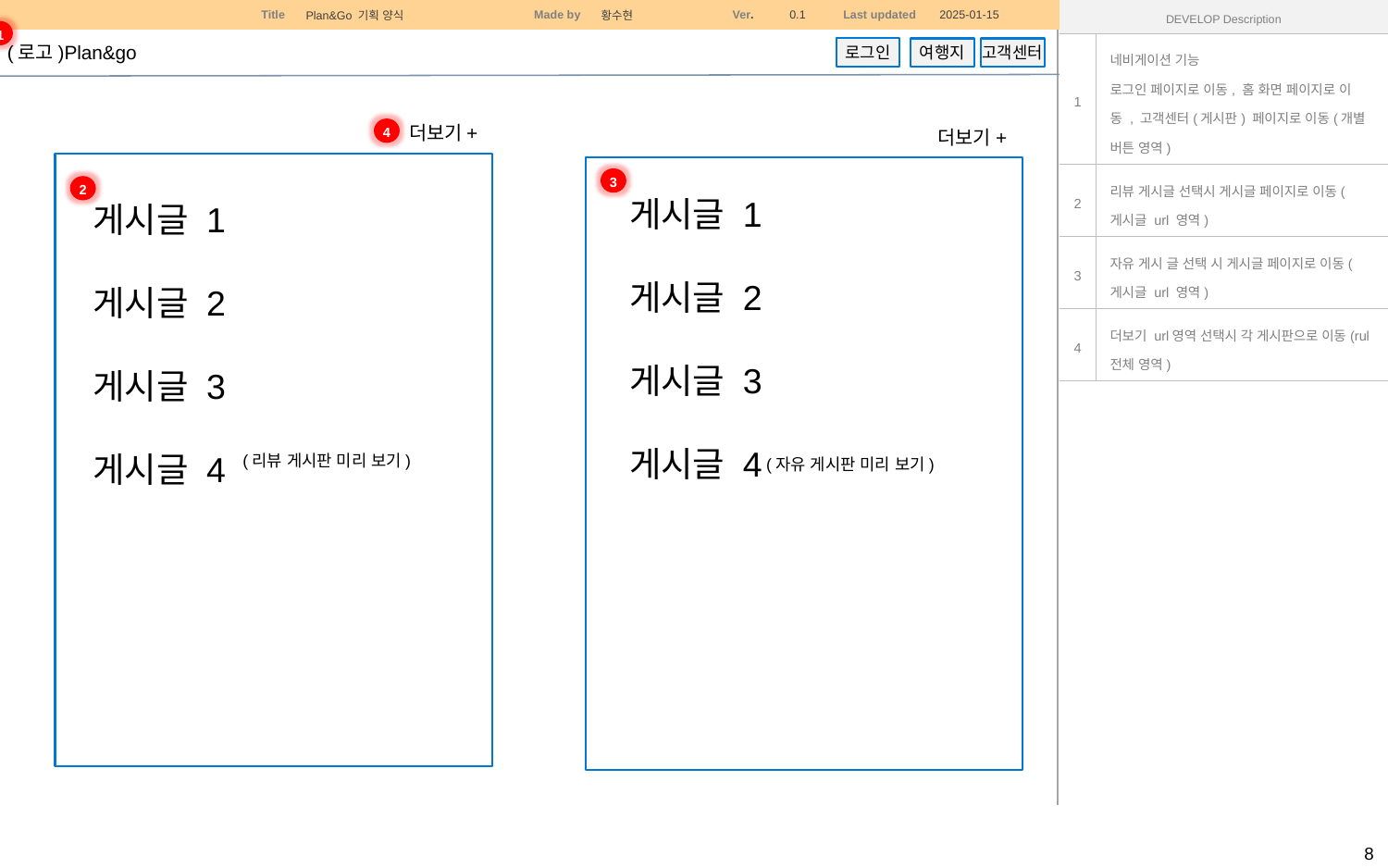

| DEVELOP Description |  |
| --- | --- |
| 1 | 네비게이션 기능 로그인 페이지로 이동, 홈 화면 페이지로 이동 , 고객센터(게시판) 페이지로 이동(개별 버튼 영역) |
| 2 | 리뷰 게시글 선택시 게시글 페이지로 이동(게시글 url 영역) |
| 3 | 자유 게시 글 선택 시 게시글 페이지로 이동(게시글 url 영역) |
| 4 | 더보기 url영역 선택시 각 게시판으로 이동(rul 전체 영역) |
1

(로고)Plan&go
로그인
여행지
고객센터
더보기+
4

더보기+
                       (리뷰 게시판 미리 보기)
                    (자유 게시판 미리 보기)
3

2

게시글 1

게시글 2

게시글 3

게시글 4

게시글 1

게시글 2

게시글 3

게시글 4